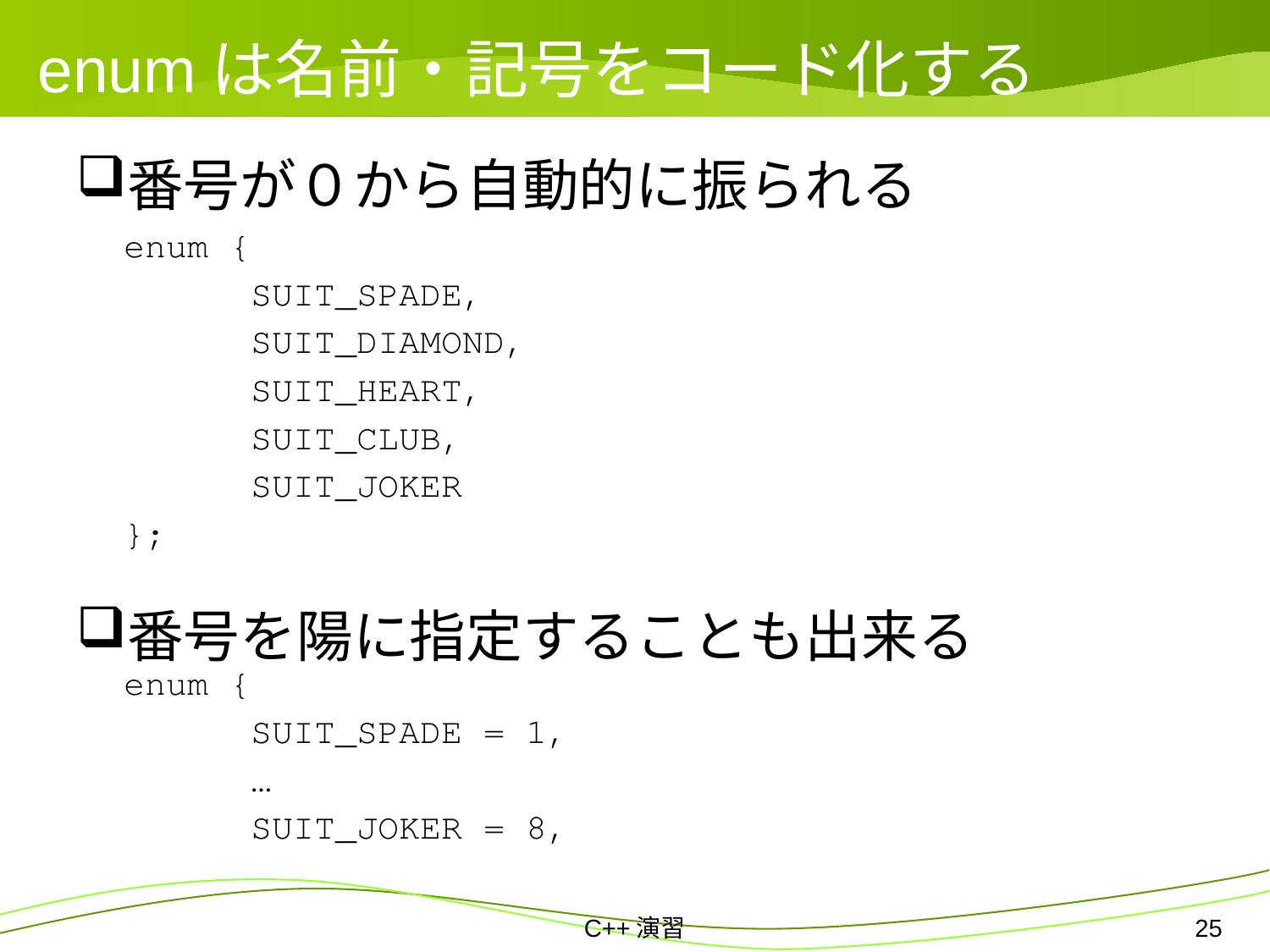

# enumは名前・記号をコード化する
番号が０から自動的に振られる
	enum {
		SUIT_SPADE,
		SUIT_DIAMOND,
		SUIT_HEART,
		SUIT_CLUB,
		SUIT_JOKER
	};

番号を陽に指定することも出来る
enum {
		SUIT_SPADE = 1,
		…
		SUIT_JOKER = 8,

C++演習
25